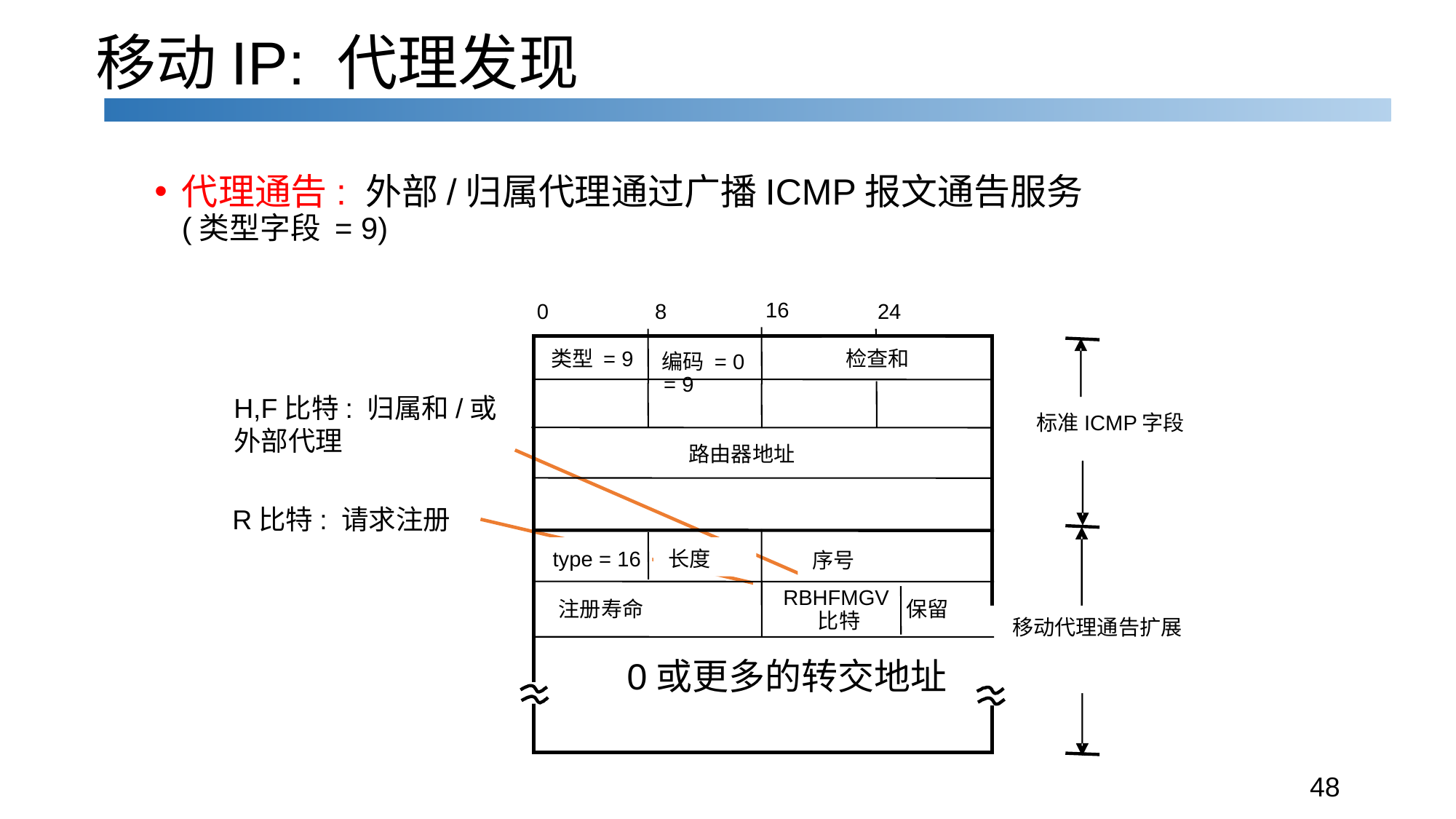

# 移动IP: 代理发现

代理通告: 外部/归属代理通过广播ICMP报文通告服务 (类型字段 = 9)

16

0

8

24

类型 = 9

检查和

编码 = 0

= 9

标准ICMP字段

路由器地址

type = 16

长度

序号

RBHFMGV

注册寿命

保留

比特

移动代理通告扩展

0或更多的转交地址

H,F比特: 归属和/或外部代理

R比特: 请求注册

48